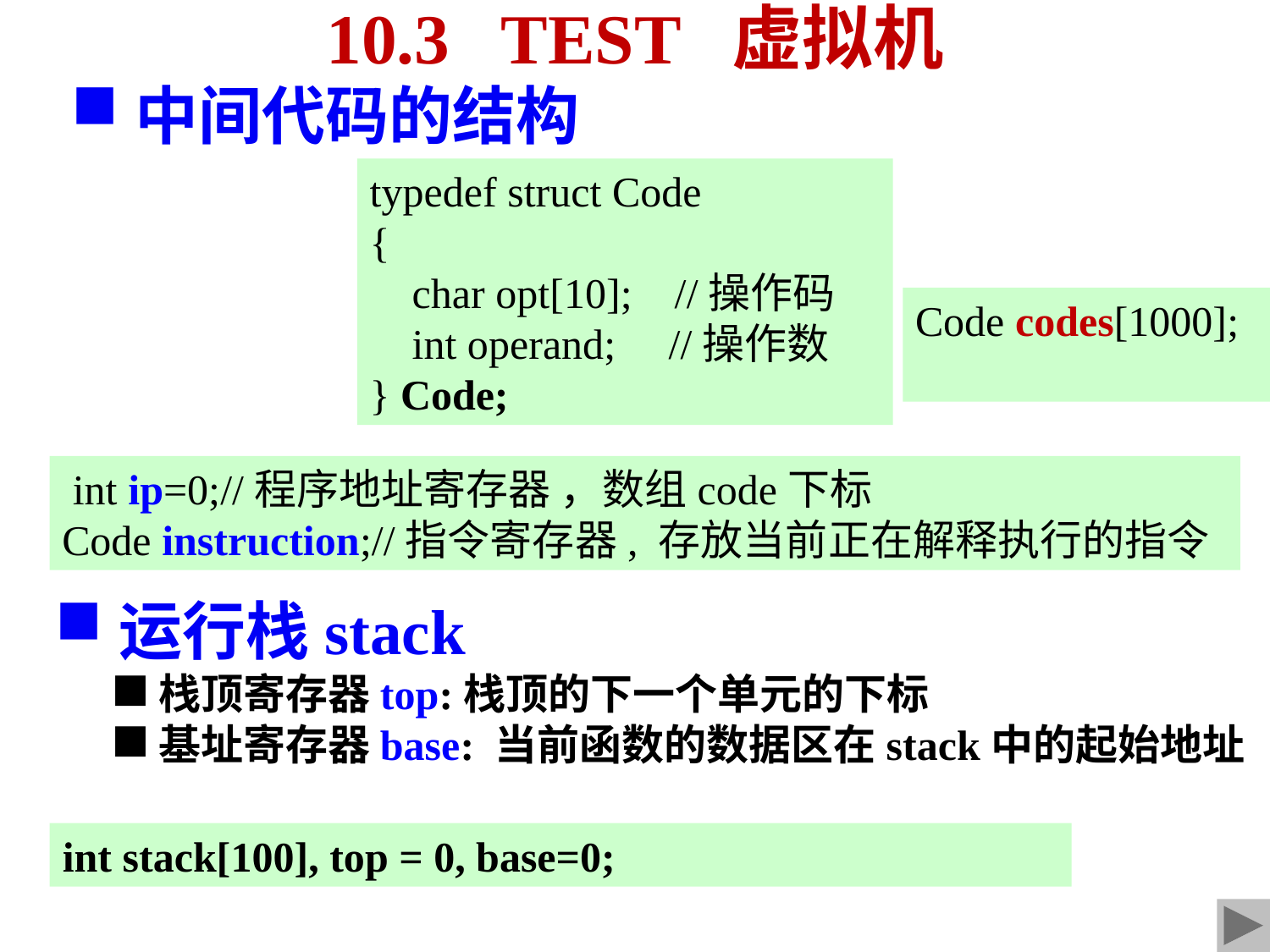

10.3   TEST  虚拟机
中间代码的结构
typedef struct Code
{
    char opt[10];    //操作码
    int operand;     //操作数
} Code;
Code codes[1000];
 int ip=0;//程序地址寄存器 ，数组code下标
Code instruction;//指令寄存器, 存放当前正在解释执行的指令
运行栈stack
栈顶寄存器top:栈顶的下一个单元的下标
基址寄存器base: 当前函数的数据区在stack中的起始地址
int stack[100], top = 0, base=0;